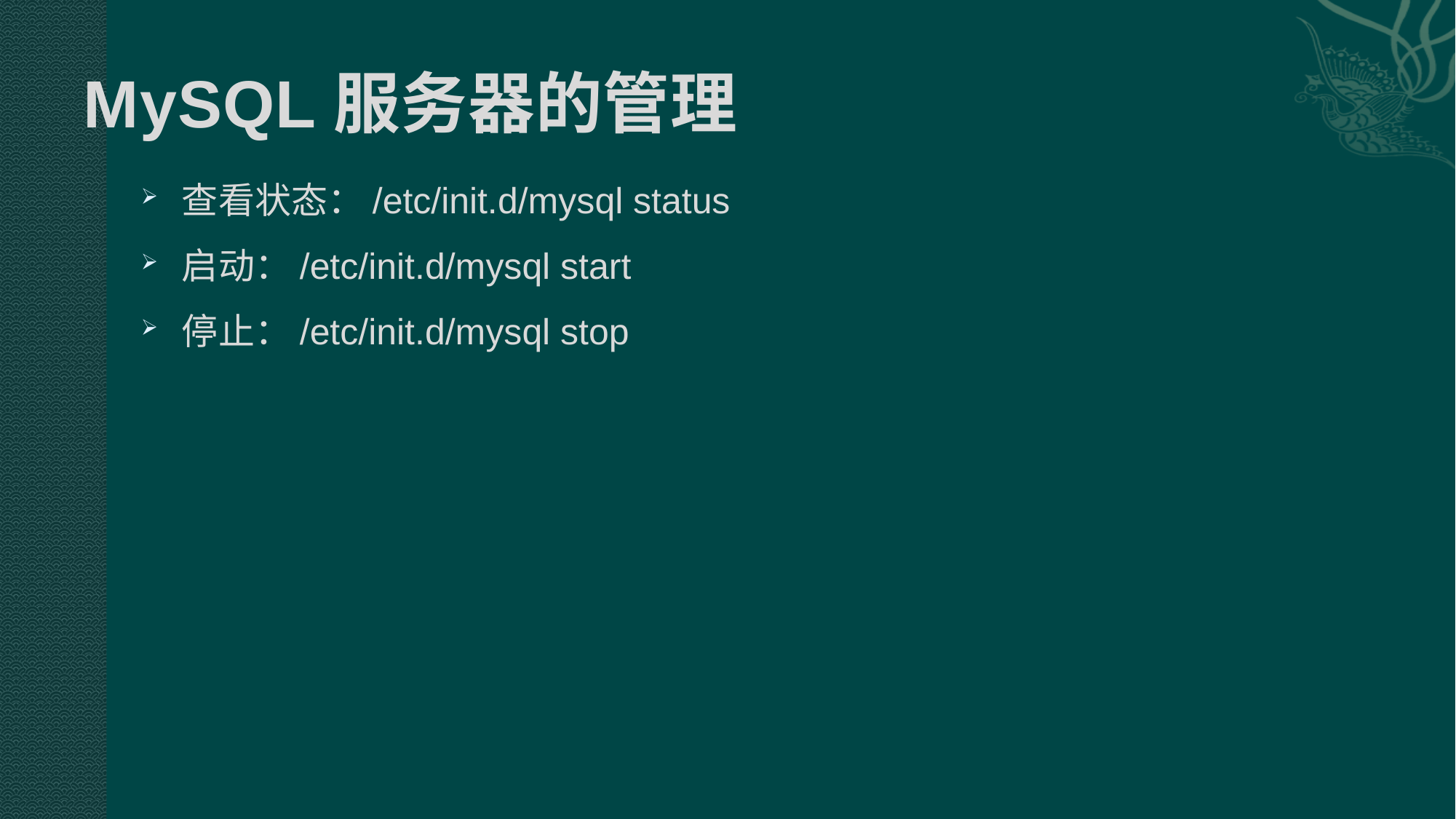

# MySQL服务器的管理
查看状态：/etc/init.d/mysql status
启动：/etc/init.d/mysql start
停止：/etc/init.d/mysql stop